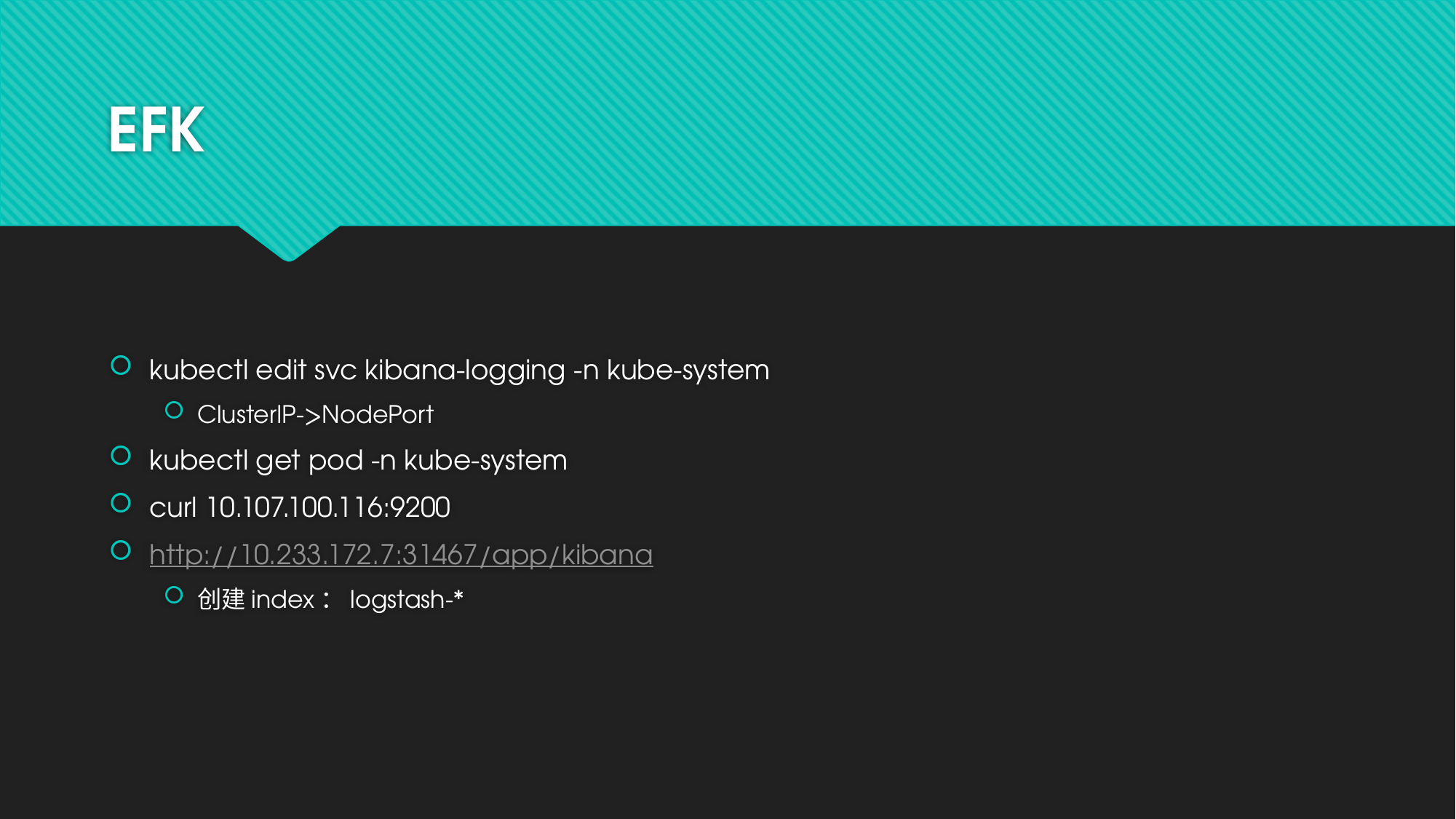

# EFK
kubectl edit svc kibana-logging -n kube-system
ClusterIP->NodePort
kubectl get pod -n kube-system
curl 10.107.100.116:9200
http://10.233.172.7:31467/app/kibana
创建index：logstash-*